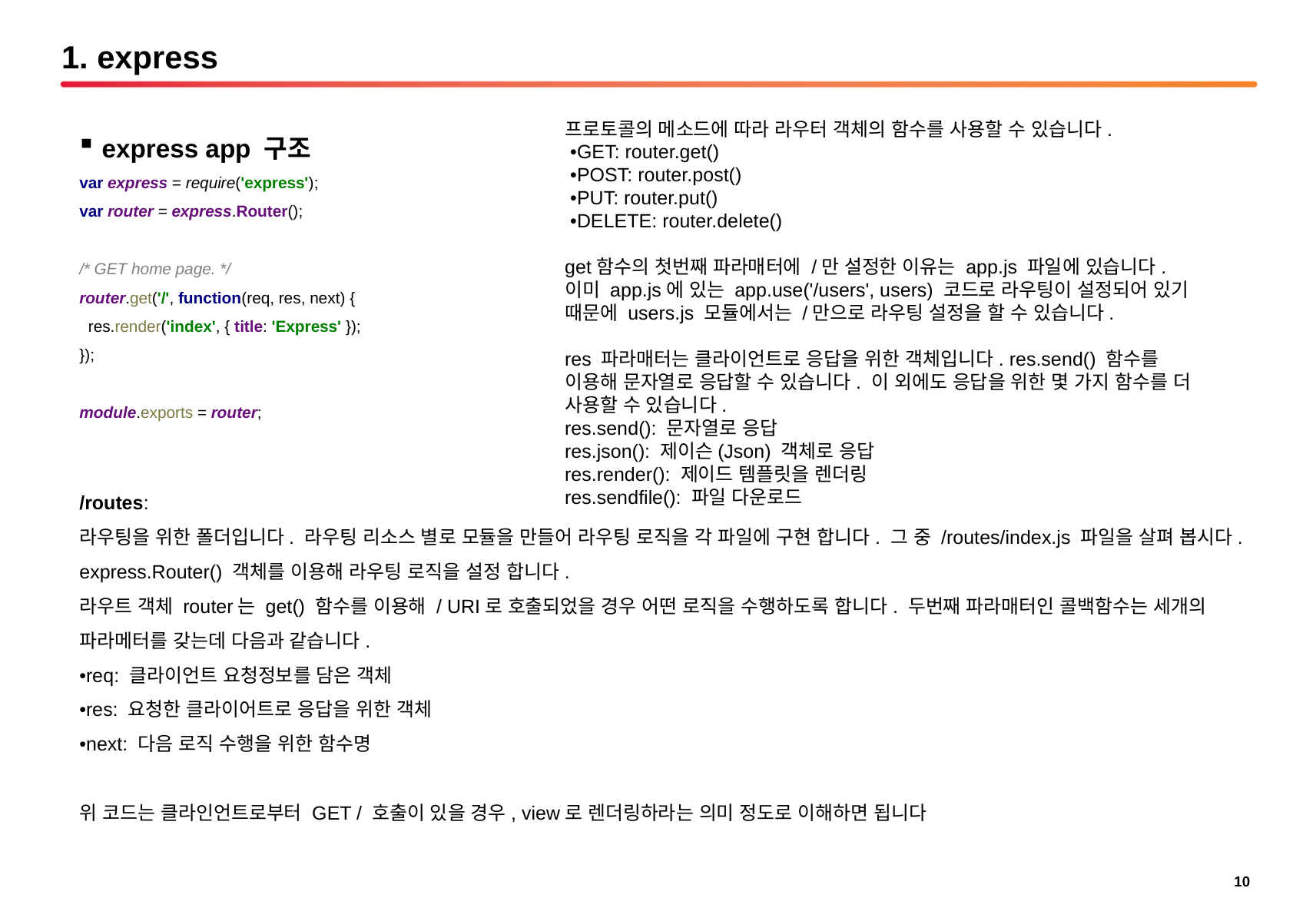

# 1. express
express app 구조
var express = require('express');
var router = express.Router();
/* GET home page. */
router.get('/', function(req, res, next) {
  res.render('index', { title: 'Express' });
});
module.exports = router;
/routes:
라우팅을 위한 폴더입니다. 라우팅 리소스 별로 모듈을 만들어 라우팅 로직을 각 파일에 구현 합니다. 그 중 /routes/index.js 파일을 살펴 봅시다.
express.Router() 객체를 이용해 라우팅 로직을 설정 합니다.
라우트 객체 router는 get() 함수를 이용해 / URI로 호출되었을 경우 어떤 로직을 수행하도록 합니다. 두번째 파라매터인 콜백함수는 세개의 파라메터를 갖는데 다음과 같습니다.
•req: 클라이언트 요청정보를 담은 객체
•res: 요청한 클라이어트로 응답을 위한 객체
•next: 다음 로직 수행을 위한 함수명

위 코드는 클라인언트로부터 GET / 호출이 있을 경우, view로 렌더링하라는 의미 정도로 이해하면 됩니다
프로토콜의 메소드에 따라 라우터 객체의 함수를 사용할 수 있습니다.
 •GET: router.get()
 •POST: router.post()
 •PUT: router.put()
 •DELETE: router.delete()

get함수의 첫번째 파라매터에 /만 설정한 이유는 app.js 파일에 있습니다. 이미 app.js에 있는 app.use('/users', users) 코드로 라우팅이 설정되어 있기 때문에 users.js 모듈에서는 /만으로 라우팅 설정을 할 수 있습니다.

res 파라매터는 클라이언트로 응답을 위한 객체입니다. res.send() 함수를 이용해 문자열로 응답할 수 있습니다. 이 외에도 응답을 위한 몇 가지 함수를 더 사용할 수 있습니다.
res.send(): 문자열로 응답
res.json(): 제이슨(Json) 객체로 응답
res.render(): 제이드 템플릿을 렌더링
res.sendfile(): 파일 다운로드